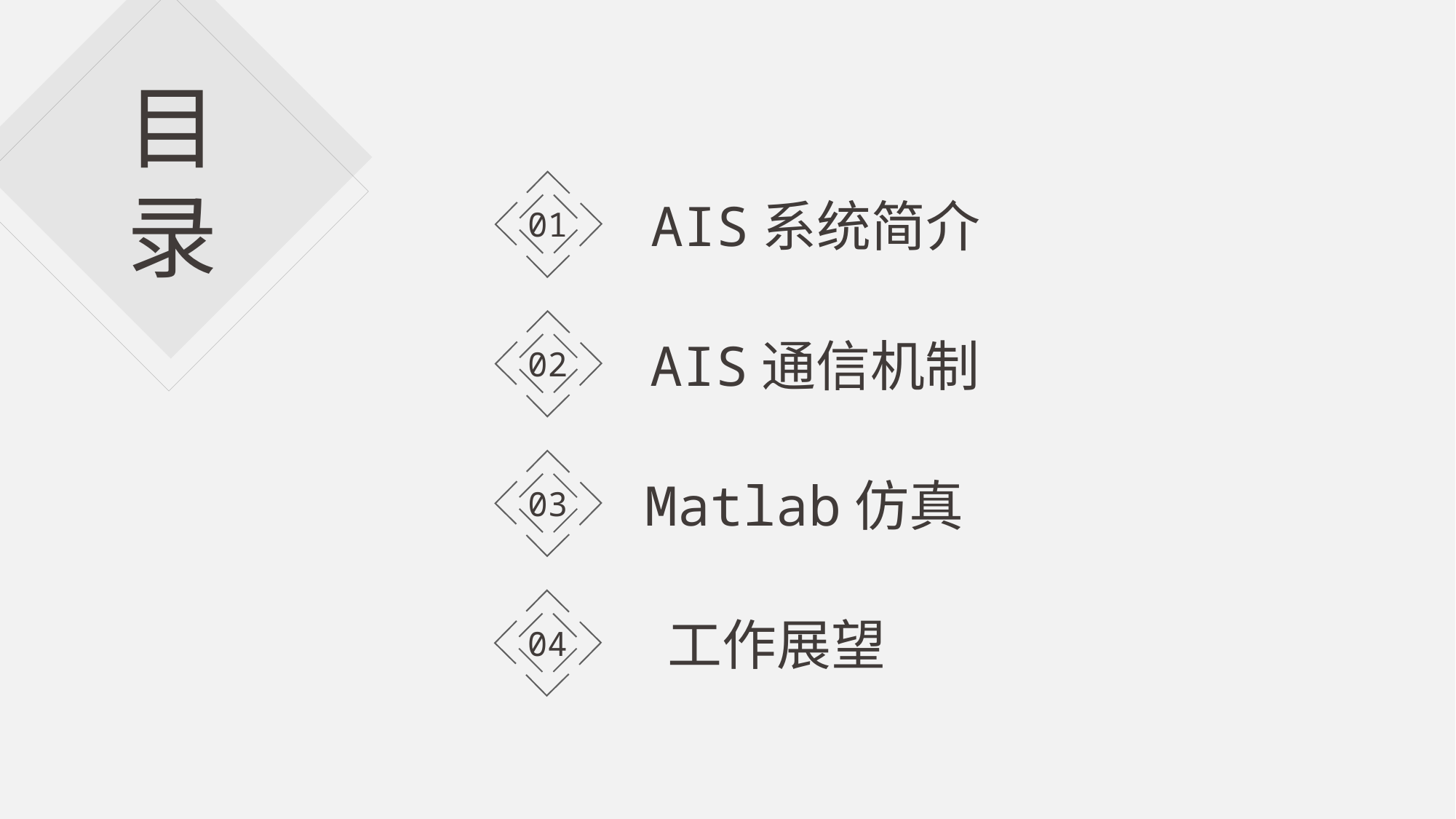

目录

01
AIS系统简介

02
AIS通信机制

03
Matlab仿真

04
工作展望